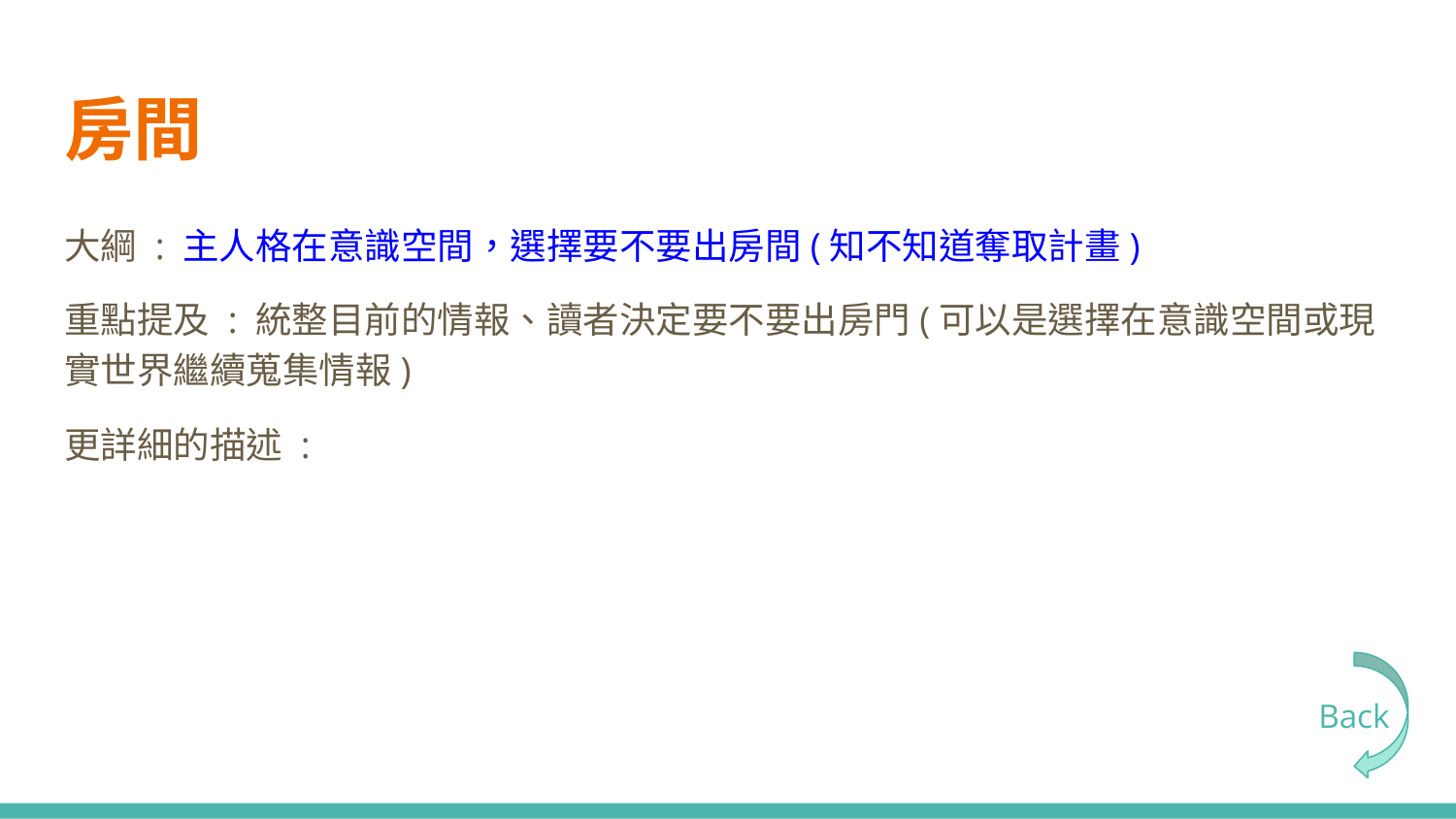

# 房間
大綱 : 主人格在意識空間，選擇要不要出房間(知不知道奪取計畫)
重點提及 : 統整目前的情報、讀者決定要不要出房門(可以是選擇在意識空間或現實世界繼續蒐集情報)
更詳細的描述 :

Back